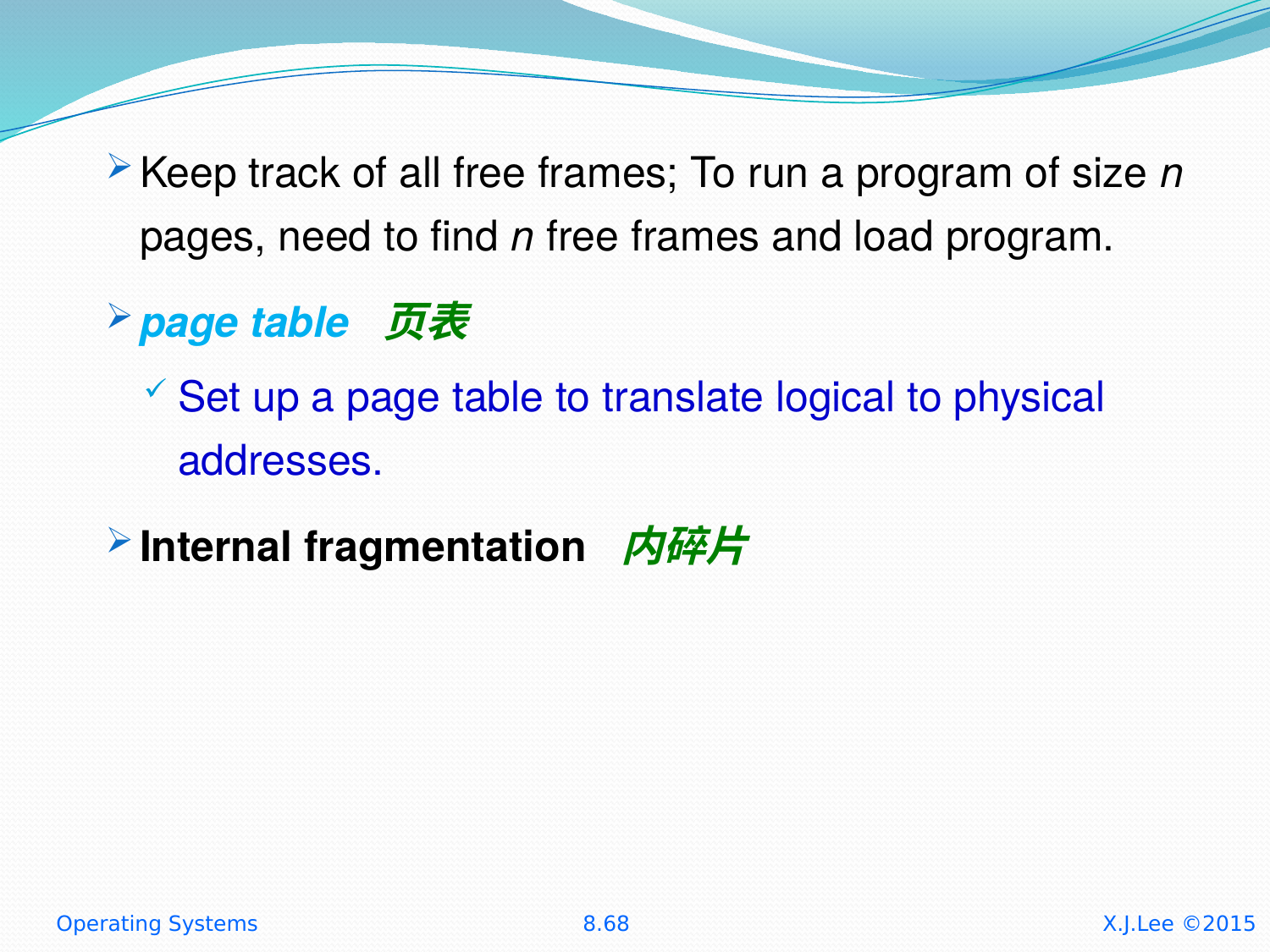

Keep track of all free frames; To run a program of size n pages, need to find n free frames and load program.
page table  页表
Set up a page table to translate logical to physical addresses.
Internal fragmentation  内碎片
Operating Systems
8.68
X.J.Lee ©2015